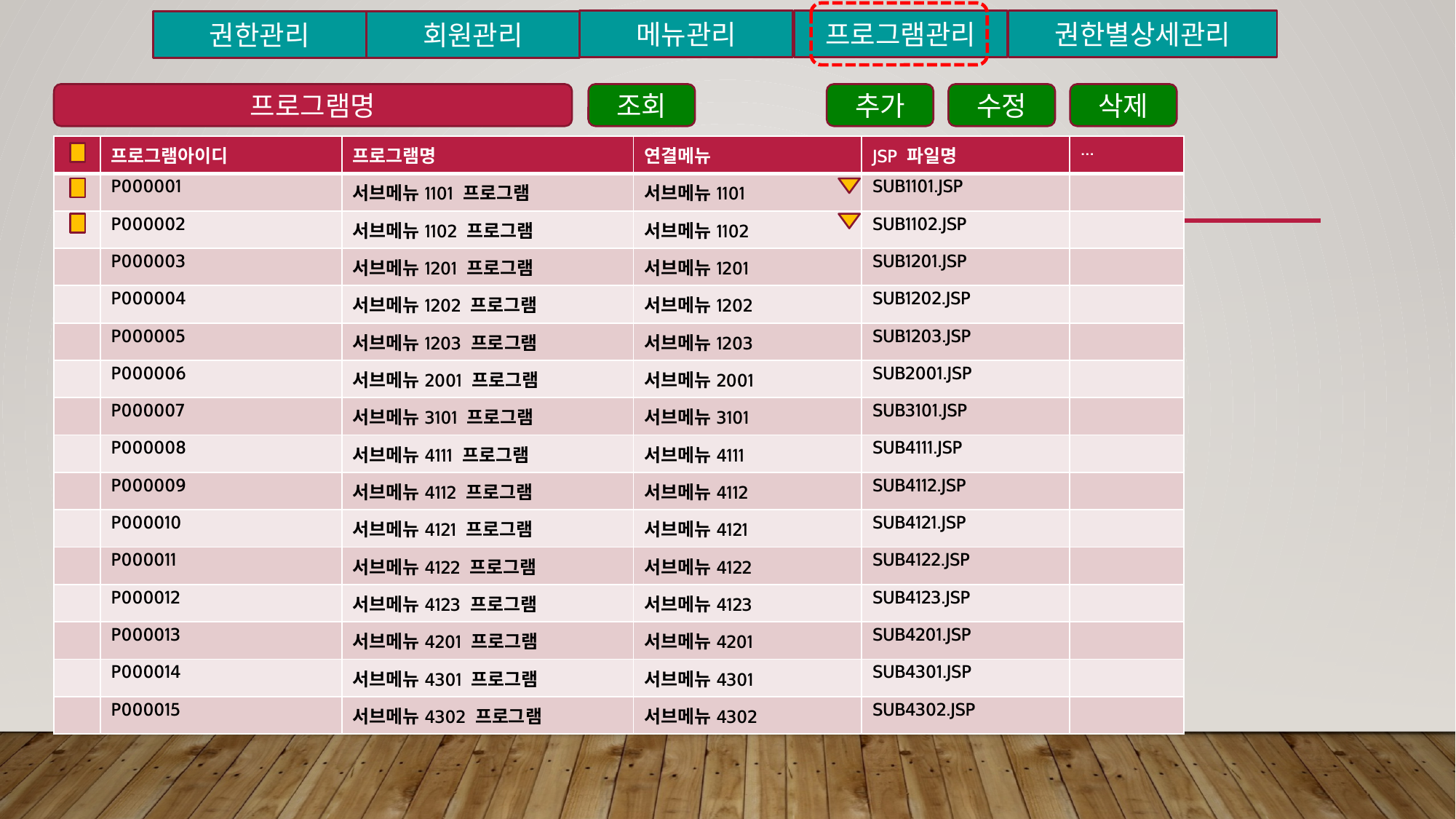

프로그램관리
메뉴관리
권한별상세관리
권한관리
회원관리
조회
프로그램명
추가
수정
삭제
|  | 프로그램아이디 | 프로그램명 | 연결메뉴 | JSP 파일명 | … |
| --- | --- | --- | --- | --- | --- |
|  | P000001 | 서브메뉴1101 프로그램 | 서브메뉴1101 | SUB1101.JSP |  |
|  | P000002 | 서브메뉴1102 프로그램 | 서브메뉴1102 | SUB1102.JSP |  |
|  | P000003 | 서브메뉴1201 프로그램 | 서브메뉴1201 | SUB1201.JSP |  |
|  | P000004 | 서브메뉴1202 프로그램 | 서브메뉴1202 | SUB1202.JSP |  |
|  | P000005 | 서브메뉴1203 프로그램 | 서브메뉴1203 | SUB1203.JSP |  |
|  | P000006 | 서브메뉴2001 프로그램 | 서브메뉴2001 | SUB2001.JSP |  |
|  | P000007 | 서브메뉴3101 프로그램 | 서브메뉴3101 | SUB3101.JSP |  |
|  | P000008 | 서브메뉴4111 프로그램 | 서브메뉴4111 | SUB4111.JSP |  |
|  | P000009 | 서브메뉴4112 프로그램 | 서브메뉴4112 | SUB4112.JSP |  |
|  | P000010 | 서브메뉴4121 프로그램 | 서브메뉴4121 | SUB4121.JSP |  |
|  | P000011 | 서브메뉴4122 프로그램 | 서브메뉴4122 | SUB4122.JSP |  |
|  | P000012 | 서브메뉴4123 프로그램 | 서브메뉴4123 | SUB4123.JSP |  |
|  | P000013 | 서브메뉴4201 프로그램 | 서브메뉴4201 | SUB4201.JSP |  |
|  | P000014 | 서브메뉴4301 프로그램 | 서브메뉴4301 | SUB4301.JSP |  |
|  | P000015 | 서브메뉴4302 프로그램 | 서브메뉴4302 | SUB4302.JSP |  |